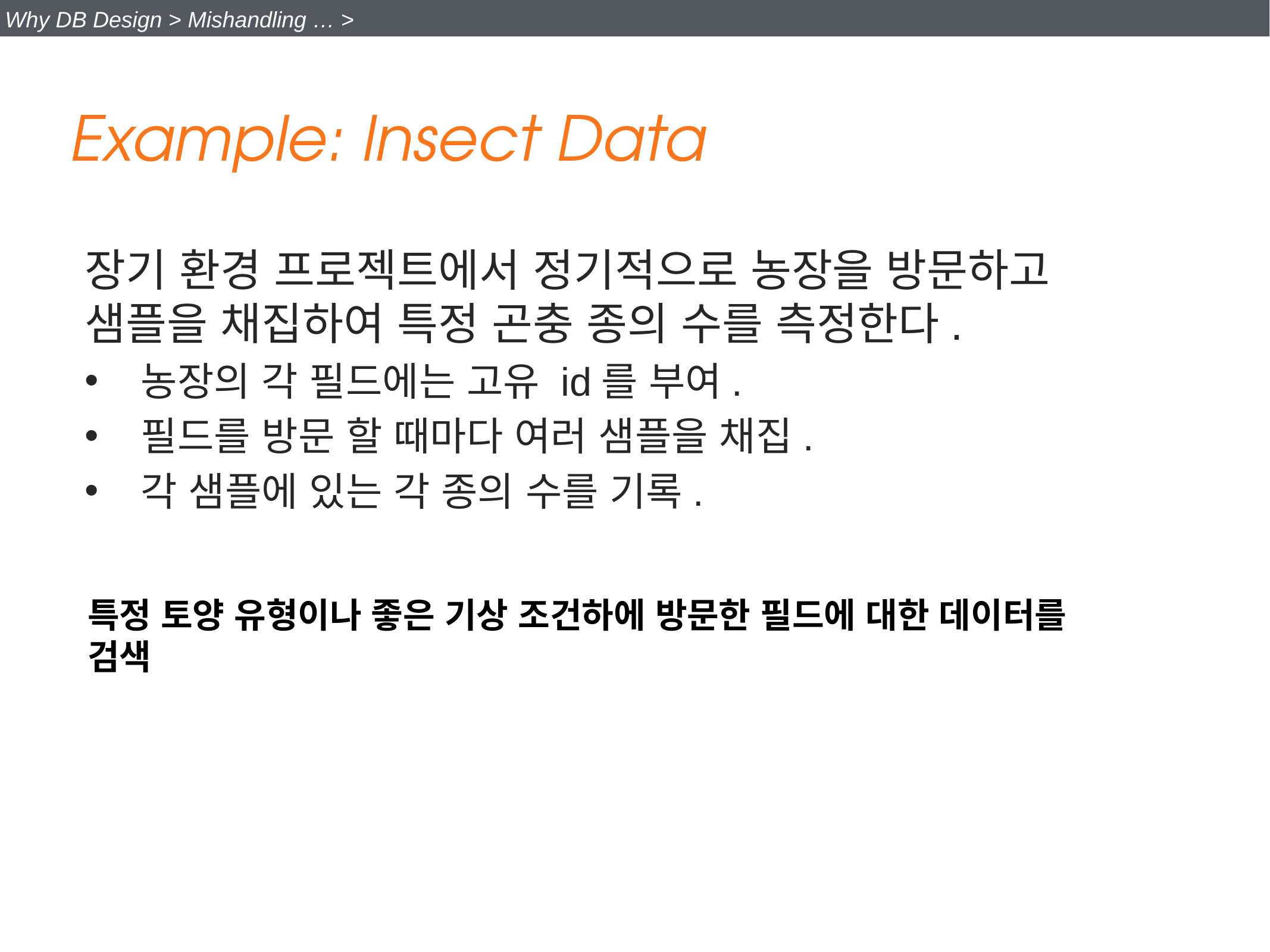

Why DB Design > Mishandling … >
# Example: Insect Data
장기 환경 프로젝트에서 정기적으로 농장을 방문하고 샘플을 채집하여 특정 곤충 종의 수를 측정한다.
농장의 각 필드에는 고유 id를 부여.
필드를 방문 할 때마다 여러 샘플을 채집.
각 샘플에 있는 각 종의 수를 기록.
특정 토양 유형이나 좋은 기상 조건하에 방문한 필드에 대한 데이터를 검색